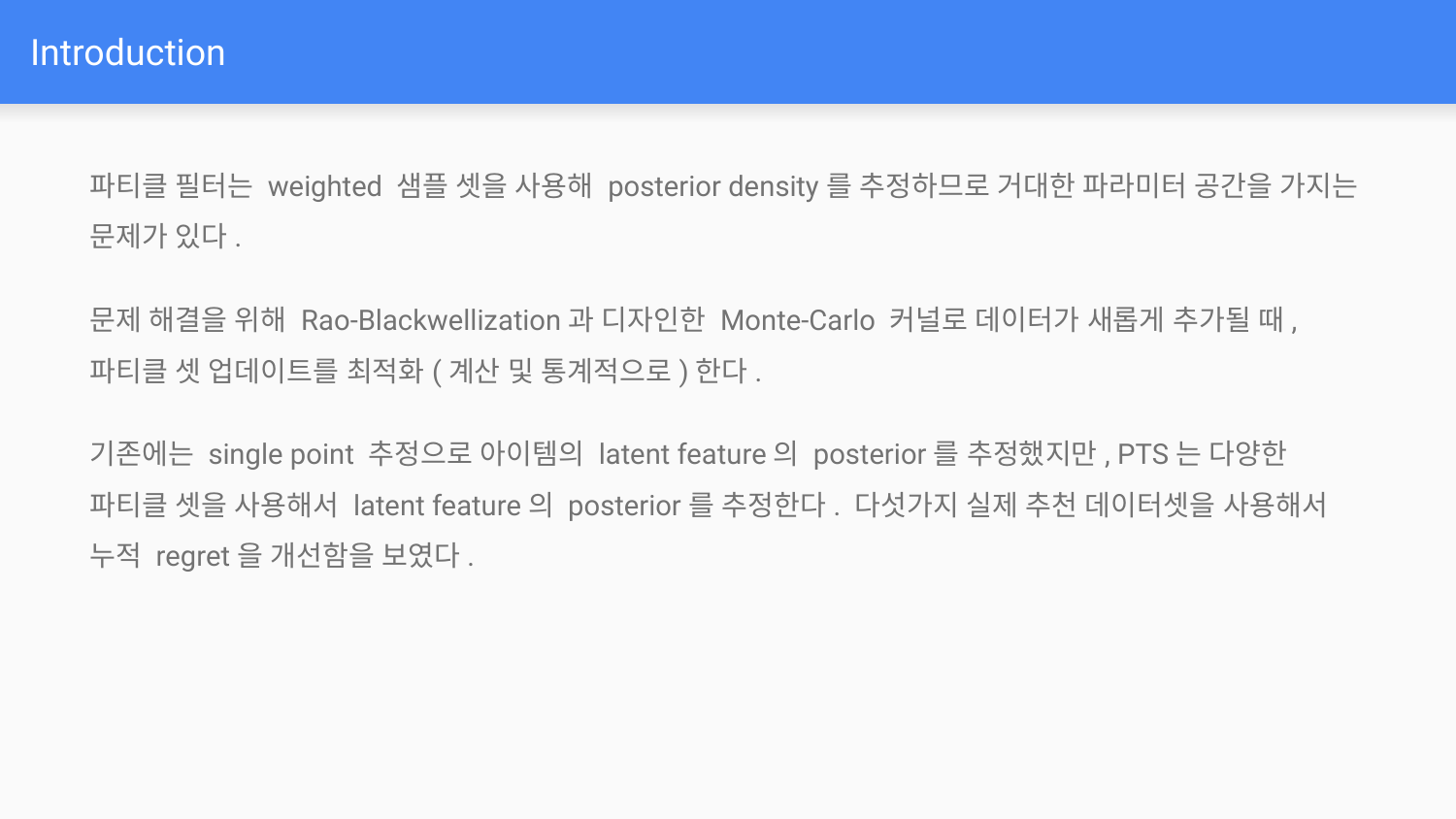

# Introduction
파티클 필터는 weighted 샘플 셋을 사용해 posterior density를 추정하므로 거대한 파라미터 공간을 가지는 문제가 있다.
문제 해결을 위해 Rao-Blackwellization과 디자인한 Monte-Carlo 커널로 데이터가 새롭게 추가될 때, 파티클 셋 업데이트를 최적화(계산 및 통계적으로)한다.
기존에는 single point 추정으로 아이템의 latent feature의 posterior를 추정했지만, PTS는 다양한 파티클 셋을 사용해서 latent feature의 posterior를 추정한다. 다섯가지 실제 추천 데이터셋을 사용해서 누적 regret을 개선함을 보였다.